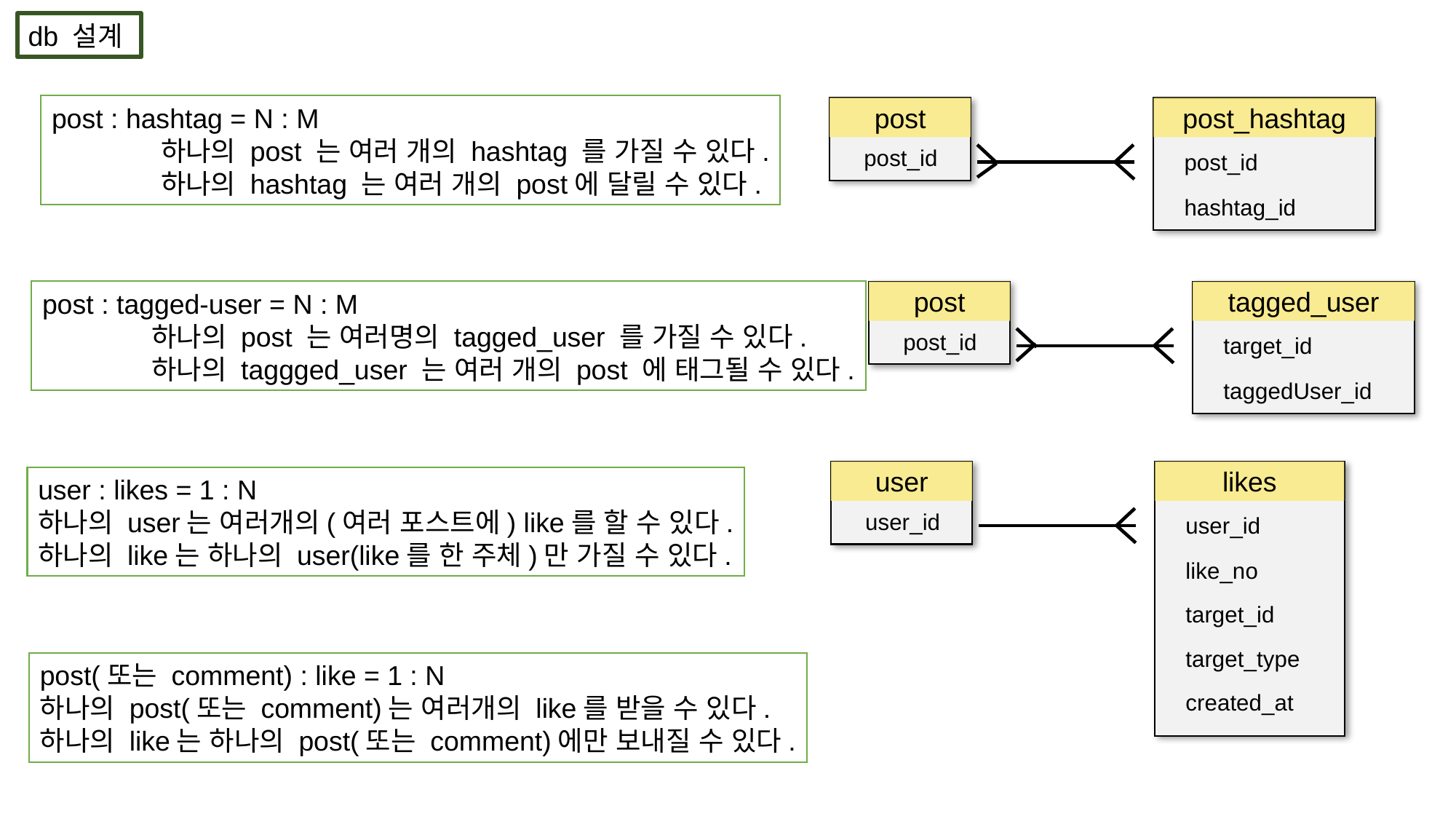

db 설계
post : hashtag = N : M
	하나의 post 는 여러 개의 hashtag 를 가질 수 있다.
	하나의 hashtag 는 여러 개의 post에 달릴 수 있다.
post
post_hashtag

post_id
post_id
hashtag_id
post : tagged-user = N : M
	하나의 post 는 여러명의 tagged_user 를 가질 수 있다.
	하나의 taggged_user 는 여러 개의 post 에 태그될 수 있다.
post
tagged_user

post_id
target_id
taggedUser_id
user
likes

user : likes = 1 : N
하나의 user는 여러개의(여러 포스트에) like를 할 수 있다.
하나의 like는 하나의 user(like를 한 주체)만 가질 수 있다.
user_id
user_id
like_no
target_id
target_type
post(또는 comment) : like = 1 : N
하나의 post(또는 comment)는 여러개의 like를 받을 수 있다.
하나의 like는 하나의 post(또는 comment)에만 보내질 수 있다.
created_at